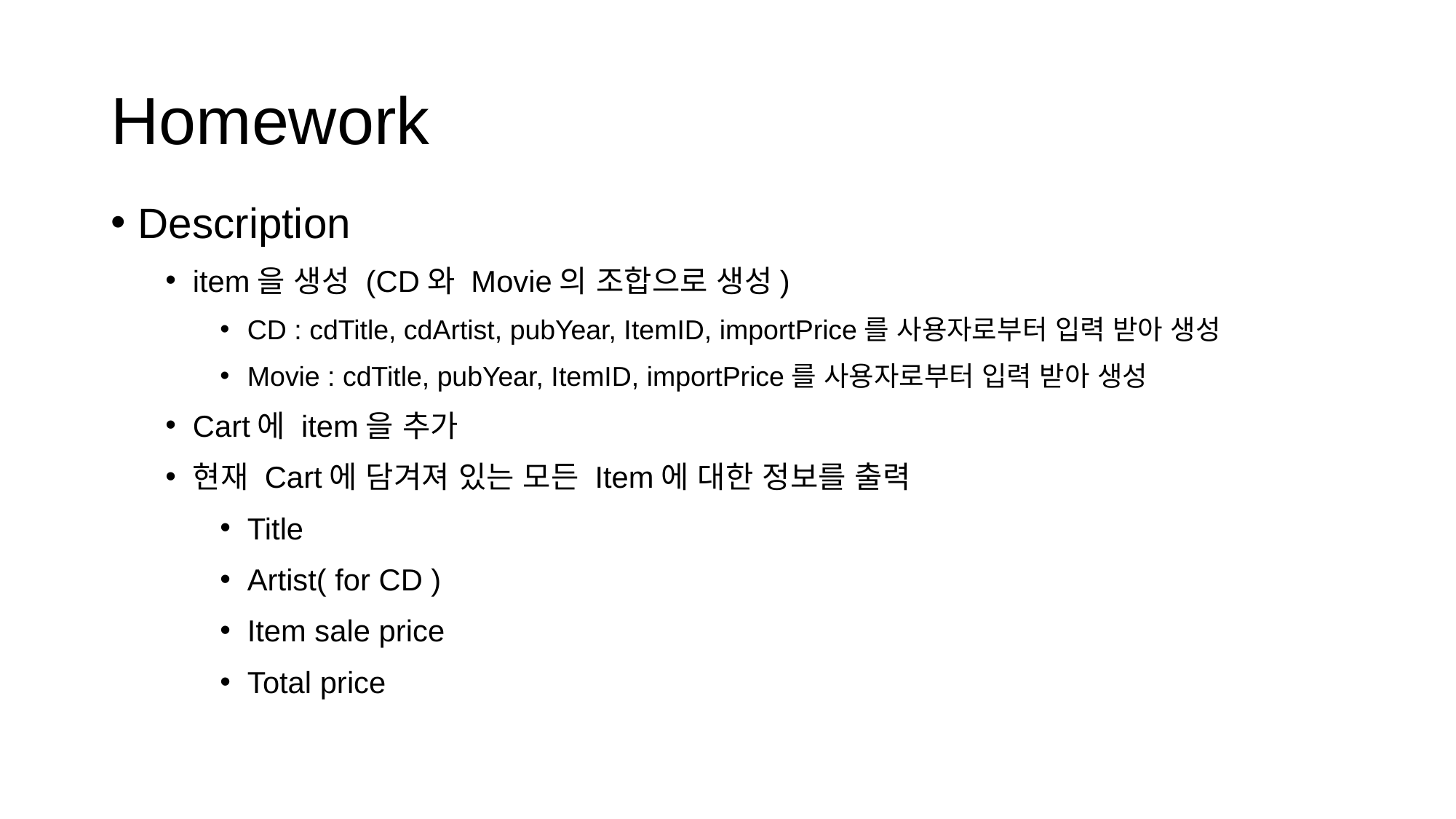

# Homework
Description
item을 생성 (CD와 Movie의 조합으로 생성)
CD : cdTitle, cdArtist, pubYear, ItemID, importPrice를 사용자로부터 입력 받아 생성
Movie : cdTitle, pubYear, ItemID, importPrice를 사용자로부터 입력 받아 생성
Cart에 item을 추가
현재 Cart에 담겨져 있는 모든 Item에 대한 정보를 출력
Title
Artist( for CD )
Item sale price
Total price